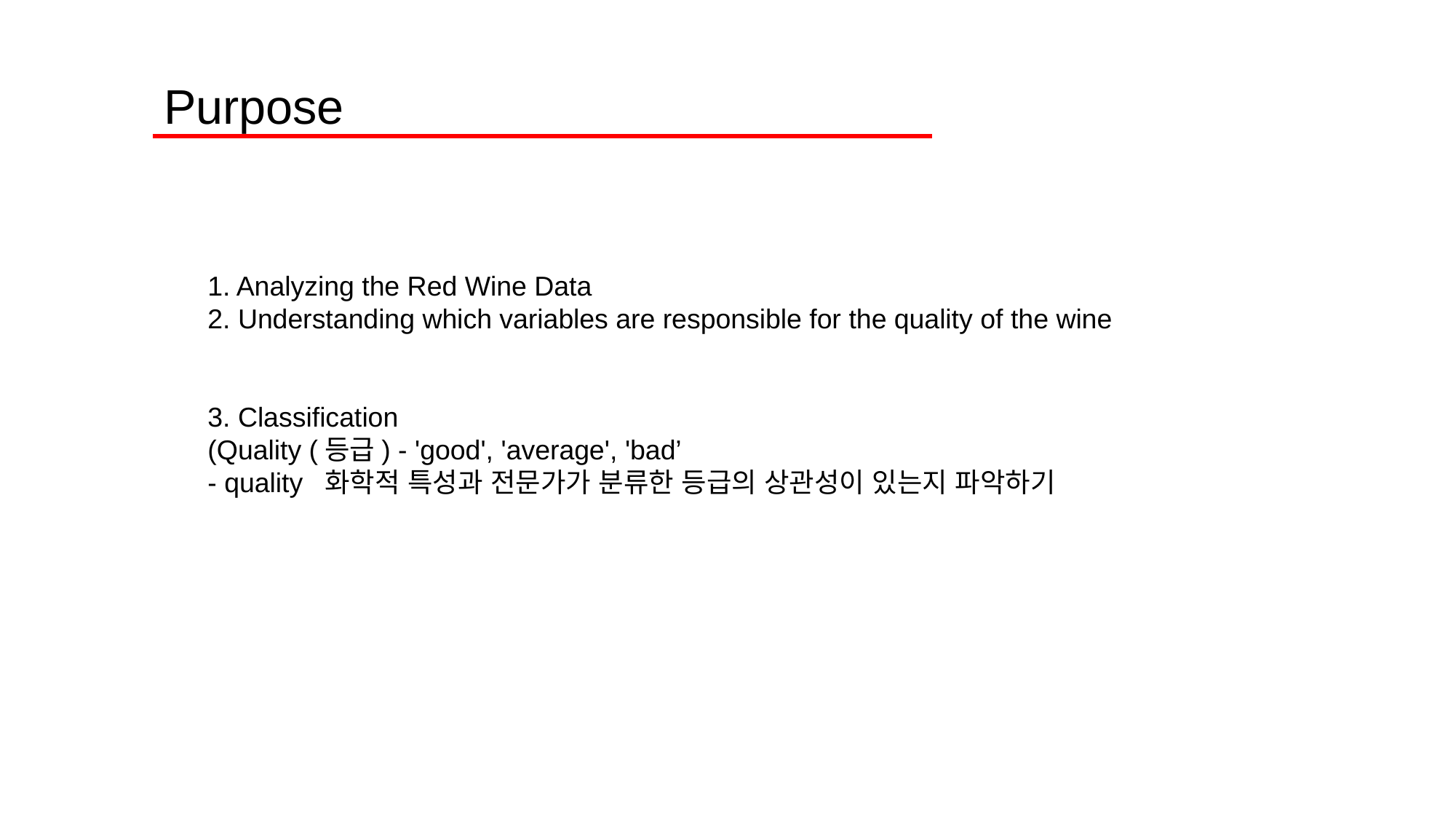

Purpose
1. Analyzing the Red Wine Data
2. Understanding which variables are responsible for the quality of the wine

3. Classification
(Quality (등급) - 'good', 'average', 'bad’
- quality  화학적 특성과 전문가가 분류한 등급의 상관성이 있는지 파악하기